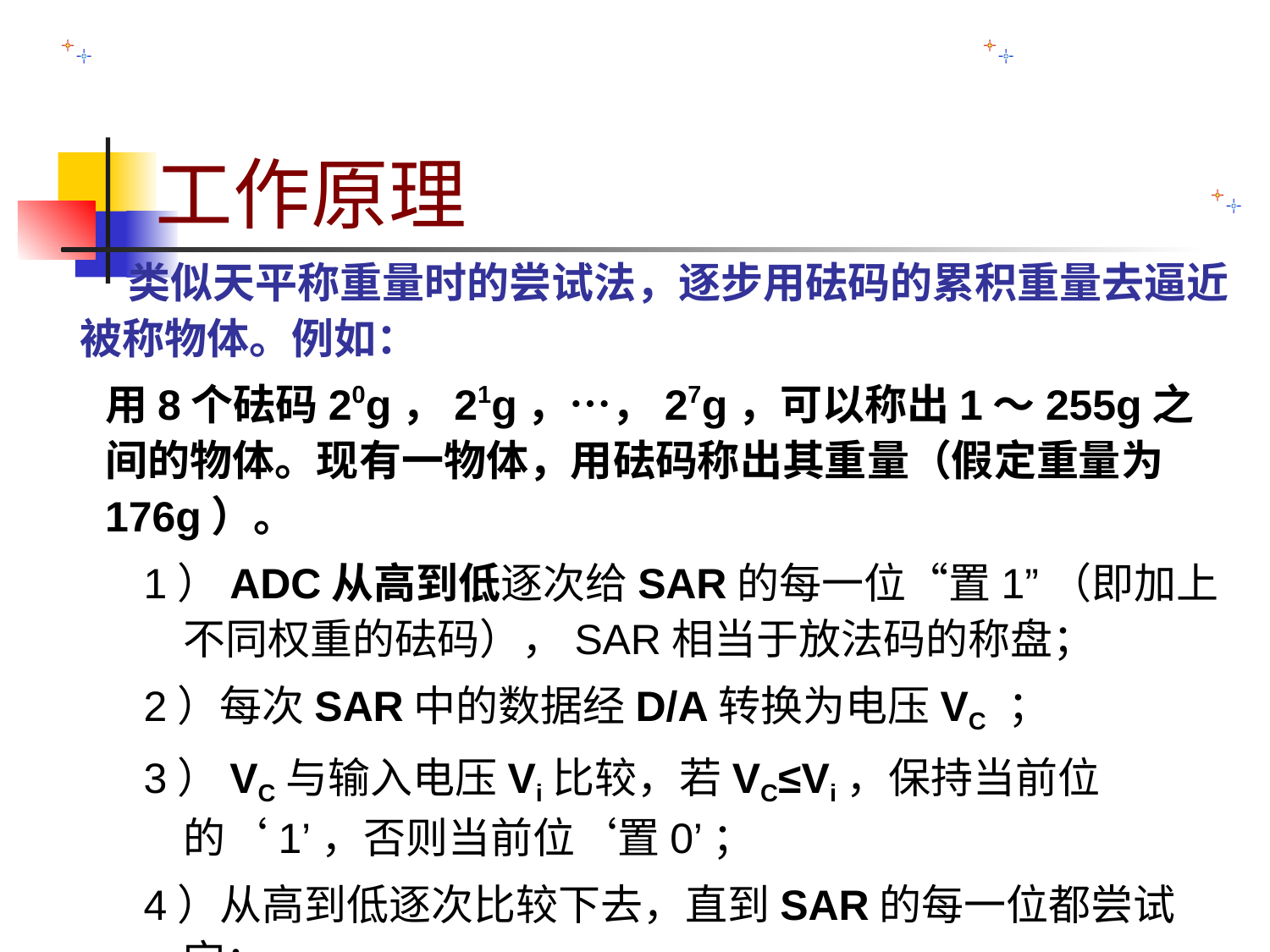

# 工作原理
    类似天平称重量时的尝试法，逐步用砝码的累积重量去逼近被称物体。例如：
用8个砝码20g，21g，…，27g，可以称出1～255g之间的物体。现有一物体，用砝码称出其重量（假定重量为176g）。
1）ADC从高到低逐次给SAR的每一位“置1”（即加上不同权重的砝码），SAR相当于放法码的称盘；
2）每次SAR中的数据经D/A转换为电压VC ；
3）VC与输入电压Vi比较，若VC≤Vi，保持当前位的‘1’，否则当前位‘置0’；
4）从高到低逐次比较下去，直到SAR的每一位都尝试完；
5）SAR内的数据就是与Vi相对应的2进制数。